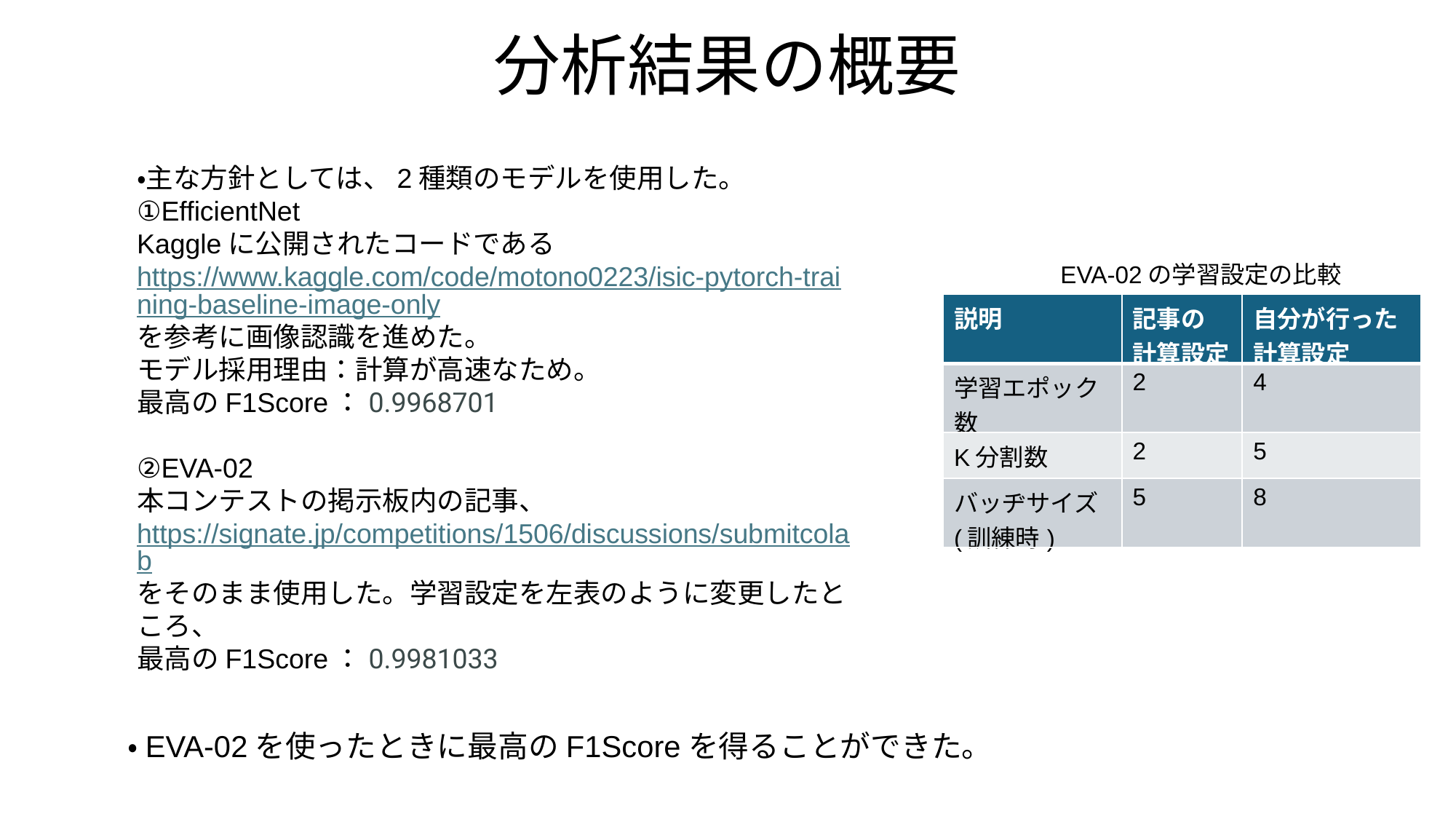

# 分析結果の概要
・主な方針としては、2種類のモデルを使用した。
①EfficientNet
Kaggleに公開されたコードである
https://www.kaggle.com/code/motono0223/isic-pytorch-training-baseline-image-only
を参考に画像認識を進めた。
モデル採用理由：計算が高速なため。
最高のF1Score：0.9968701

②EVA-02
本コンテストの掲示板内の記事、https://signate.jp/competitions/1506/discussions/submitcolab
をそのまま使用した。学習設定を左表のように変更したところ、
最高のF1Score：0.9981033
EVA-02の学習設定の比較
| 説明 | 記事の 計算設定 | 自分が行った 計算設定 |
| --- | --- | --- |
| 学習エポック数 | 2 | 4 |
| K分割数 | 2 | 5 |
| バッヂサイズ(訓練時) | 5 | 8 |
・EVA-02を使ったときに最高のF1Scoreを得ることができた。